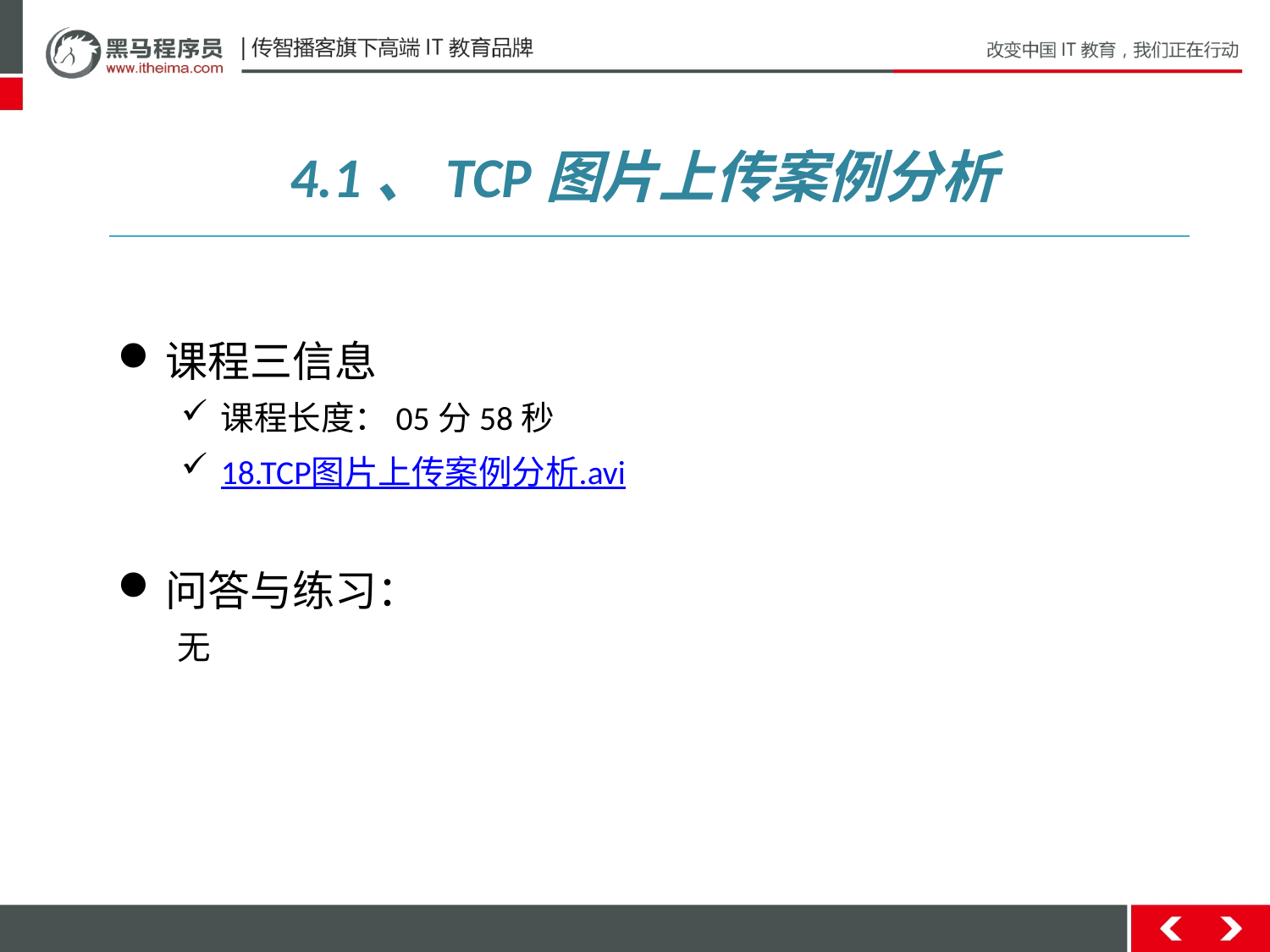

4.1、TCP图片上传案例分析

课程三信息
课程长度：05分58秒
18.TCP图片上传案例分析.avi

问答与练习：
       无